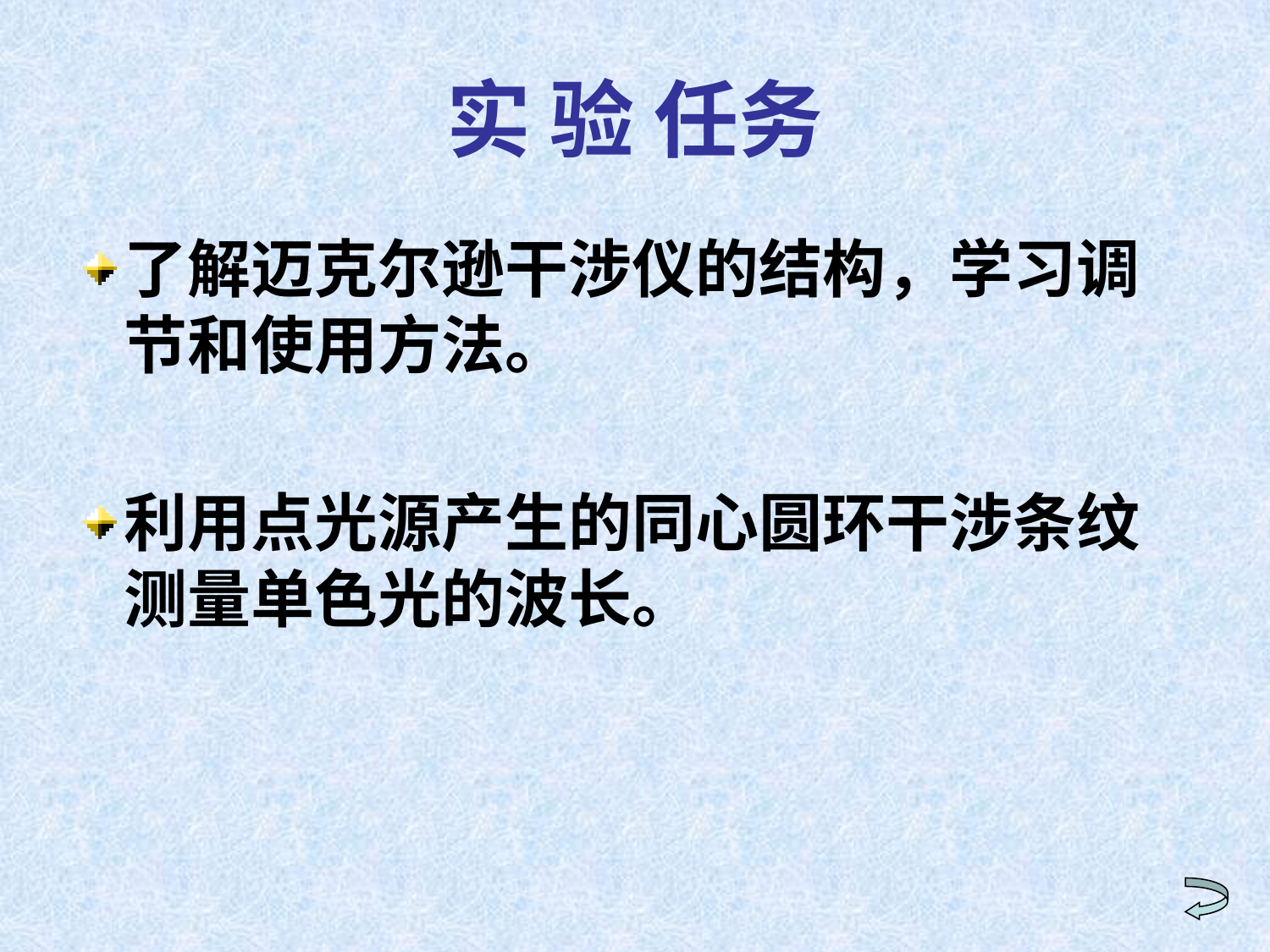

# 实 验 任务
了解迈克尔逊干涉仪的结构，学习调节和使用方法。

利用点光源产生的同心圆环干涉条纹测量单色光的波长。